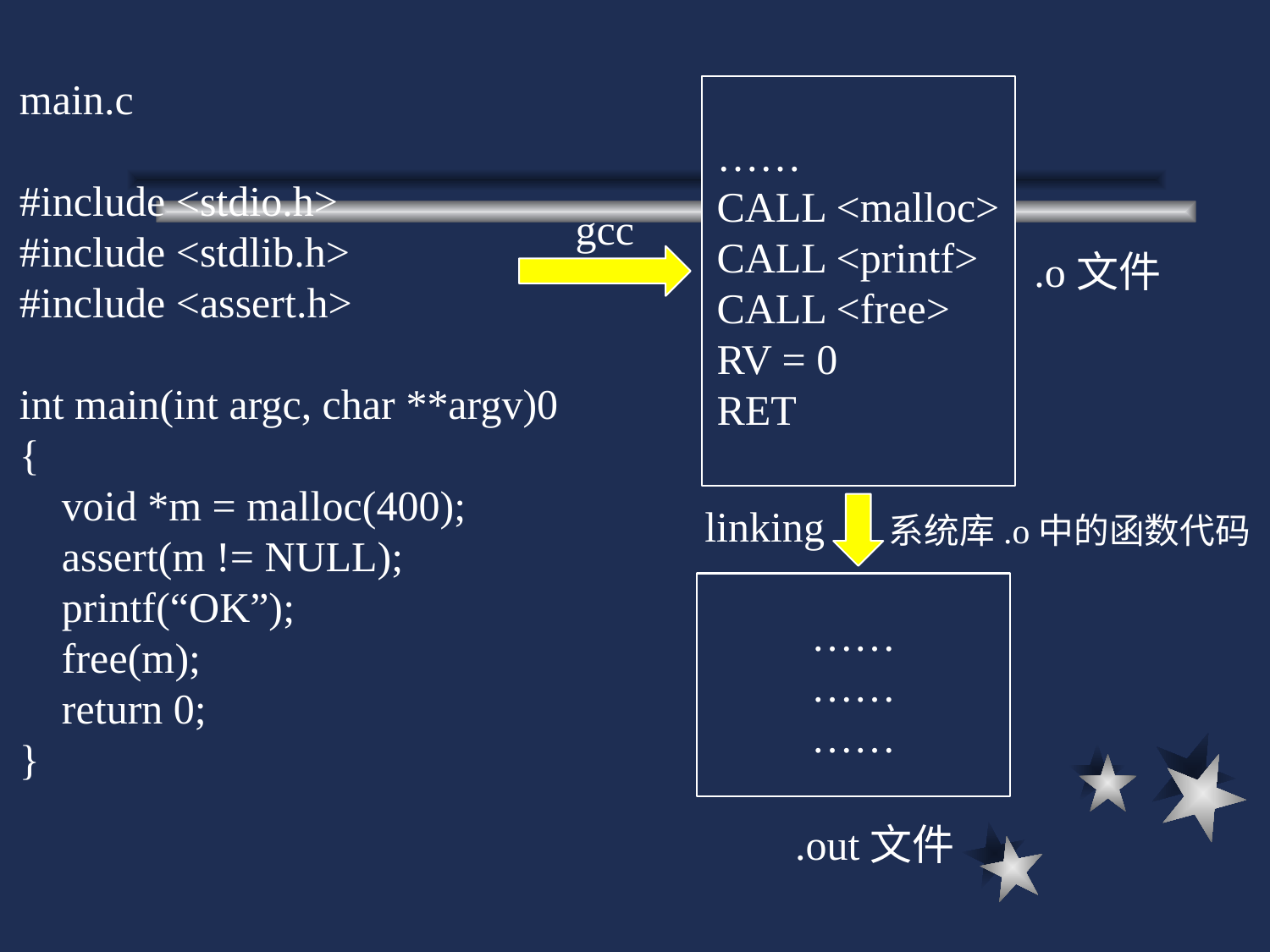

main.c

#include <stdio.h>
#include <stdlib.h>
#include <assert.h>

int main(int argc, char **argv)0
{
    void *m = malloc(400);
    assert(m != NULL);
    printf(“OK”);
    free(m);
    return 0;
}
……
CALL <malloc>
CALL <printf>
CALL <free>
RV = 0
RET
gcc
.o文件

linking
系统库.o中的函数代码

……
……
……
.out文件